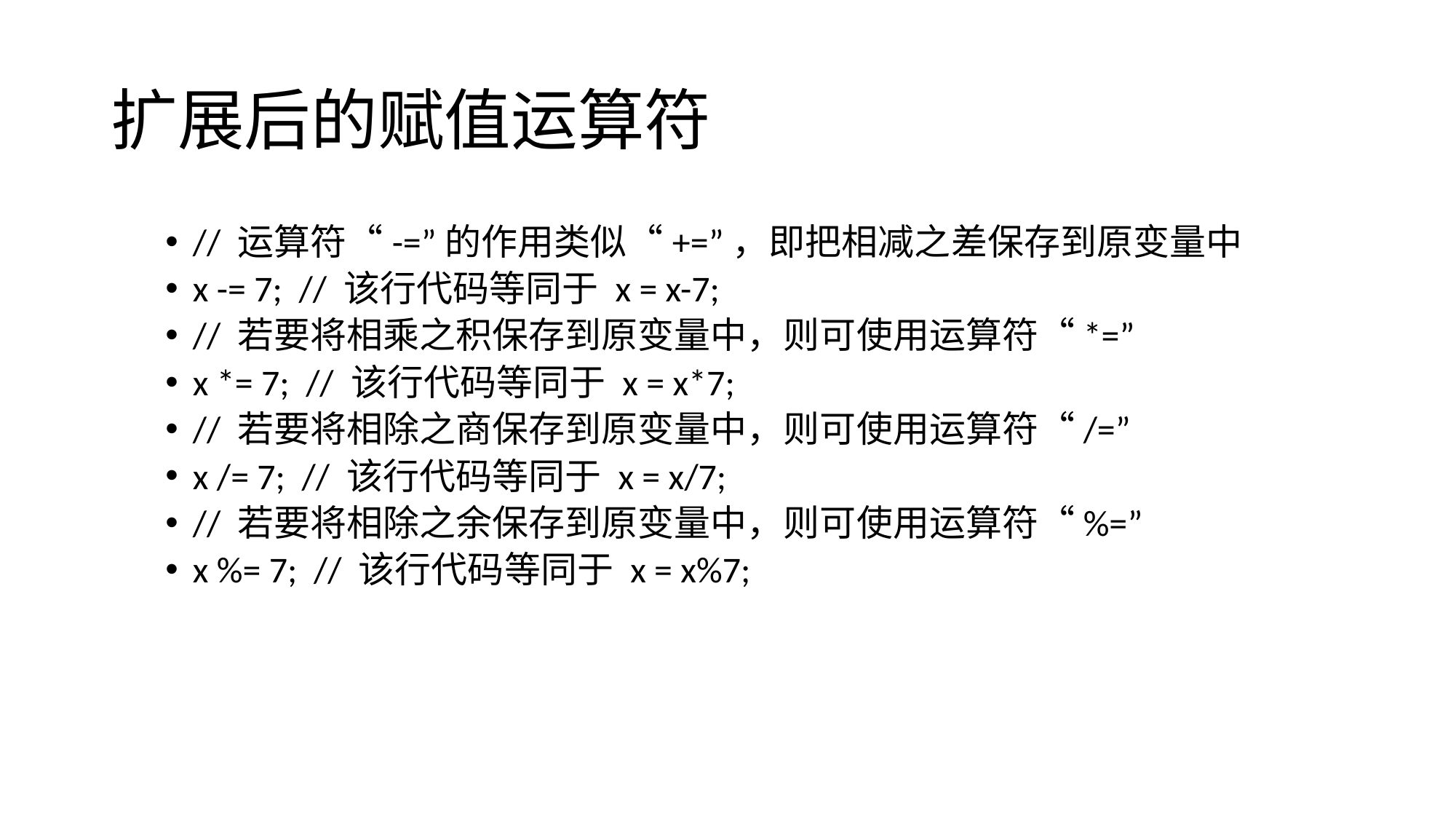

# 扩展后的赋值运算符
// 运算符“-=”的作用类似“+=”，即把相减之差保存到原变量中
x -= 7;  // 该行代码等同于 x = x-7;
// 若要将相乘之积保存到原变量中，则可使用运算符“*=”
x *= 7;  // 该行代码等同于 x = x*7;
// 若要将相除之商保存到原变量中，则可使用运算符“/=”
x /= 7;  // 该行代码等同于 x = x/7;
// 若要将相除之余保存到原变量中，则可使用运算符“%=”
x %= 7;  // 该行代码等同于 x = x%7;